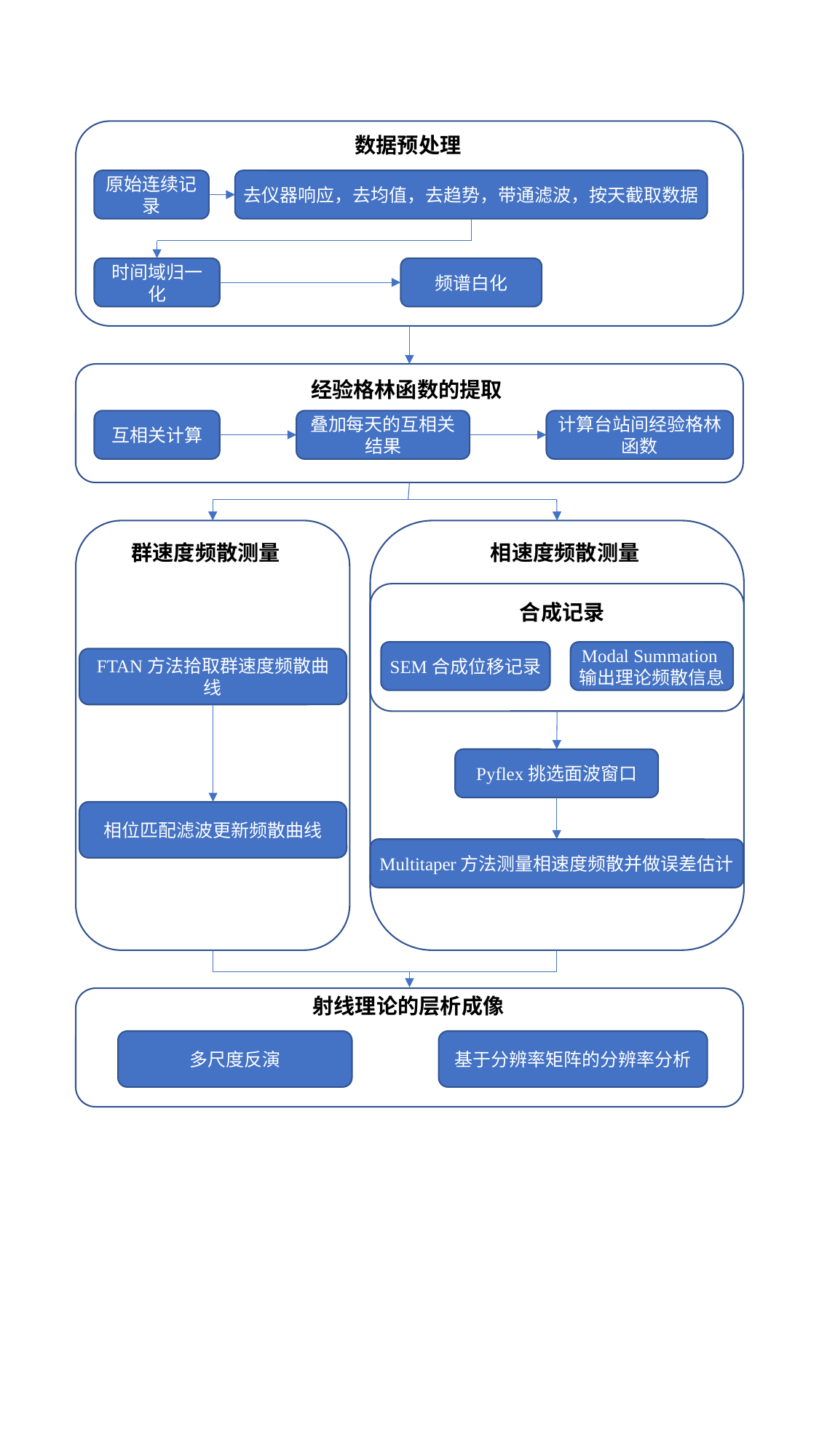

数据预处理
原始连续记录
去仪器响应，去均值，去趋势，带通滤波，按天截取数据
时间域归一化
频谱白化

经验格林函数的提取
互相关计算
叠加每天的互相关结果
计算台站间经验格林函数

群速度频散测量
相速度频散测量

合成记录
SEM合成位移记录
Modal Summation输出理论频散信息
FTAN方法拾取群速度频散曲线
Pyflex挑选面波窗口
相位匹配滤波更新频散曲线
Multitaper方法测量相速度频散并做误差估计
射线理论的层析成像

基于分辨率矩阵的分辨率分析
多尺度反演